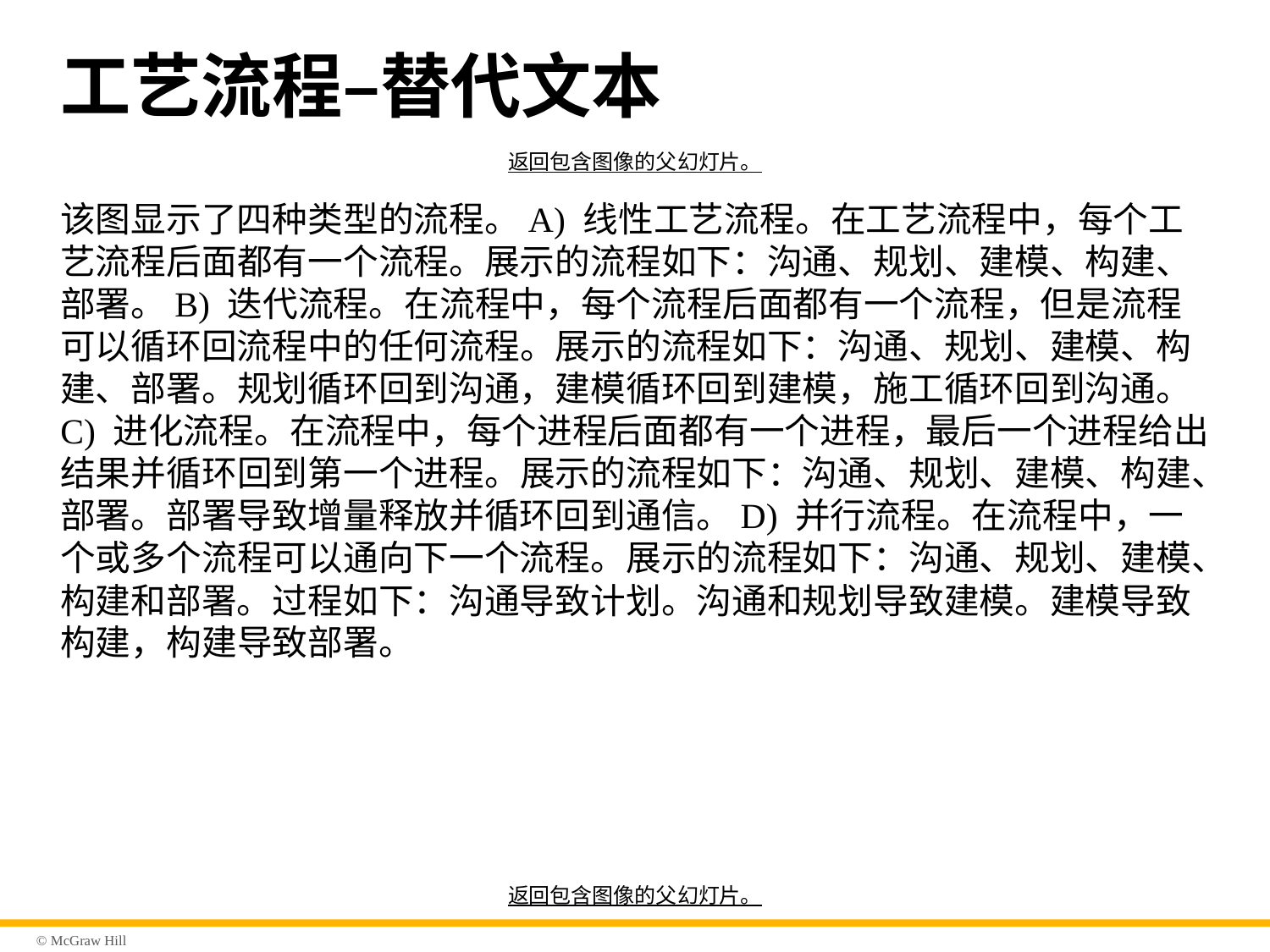

# 工艺流程–替代文本
返回包含图像的父幻灯片。
该图显示了四种类型的流程。A) 线性工艺流程。在工艺流程中，每个工艺流程后面都有一个流程。展示的流程如下：沟通、规划、建模、构建、部署。B) 迭代流程。在流程中，每个流程后面都有一个流程，但是流程可以循环回流程中的任何流程。展示的流程如下：沟通、规划、建模、构建、部署。规划循环回到沟通，建模循环回到建模，施工循环回到沟通。C) 进化流程。在流程中，每个进程后面都有一个进程，最后一个进程给出结果并循环回到第一个进程。展示的流程如下：沟通、规划、建模、构建、部署。部署导致增量释放并循环回到通信。D) 并行流程。在流程中，一个或多个流程可以通向下一个流程。展示的流程如下：沟通、规划、建模、构建和部署。过程如下：沟通导致计划。沟通和规划导致建模。建模导致构建，构建导致部署。
返回包含图像的父幻灯片。
16